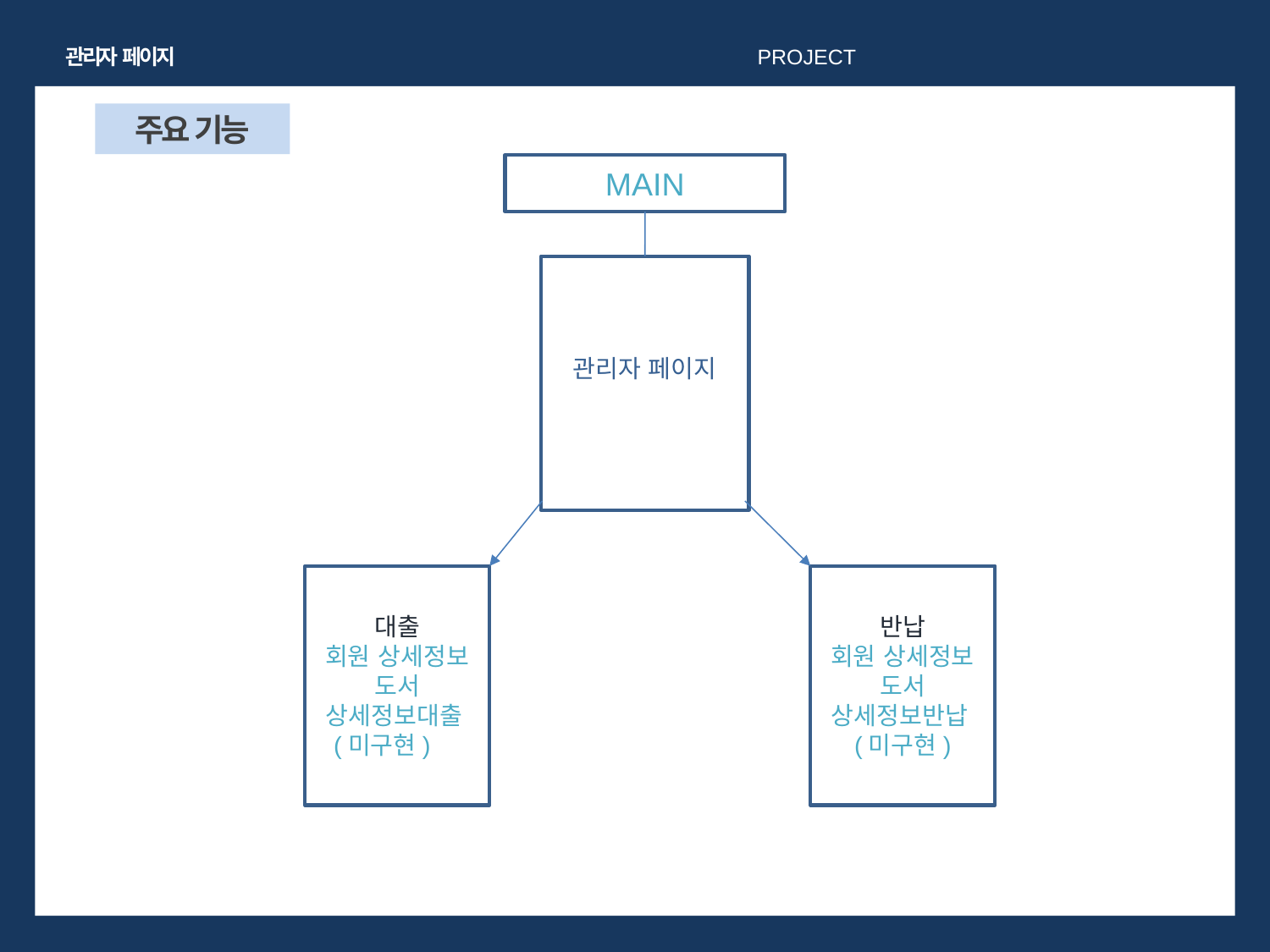

관리자  페이지
PROJECT
ㅡㅁ
주요 기능
MAIN

관리자 페이지

대출
회원 상세정보
도서 상세정보대출(미구현)
반납
회원 상세정보
도서 상세정보반납(미구현)